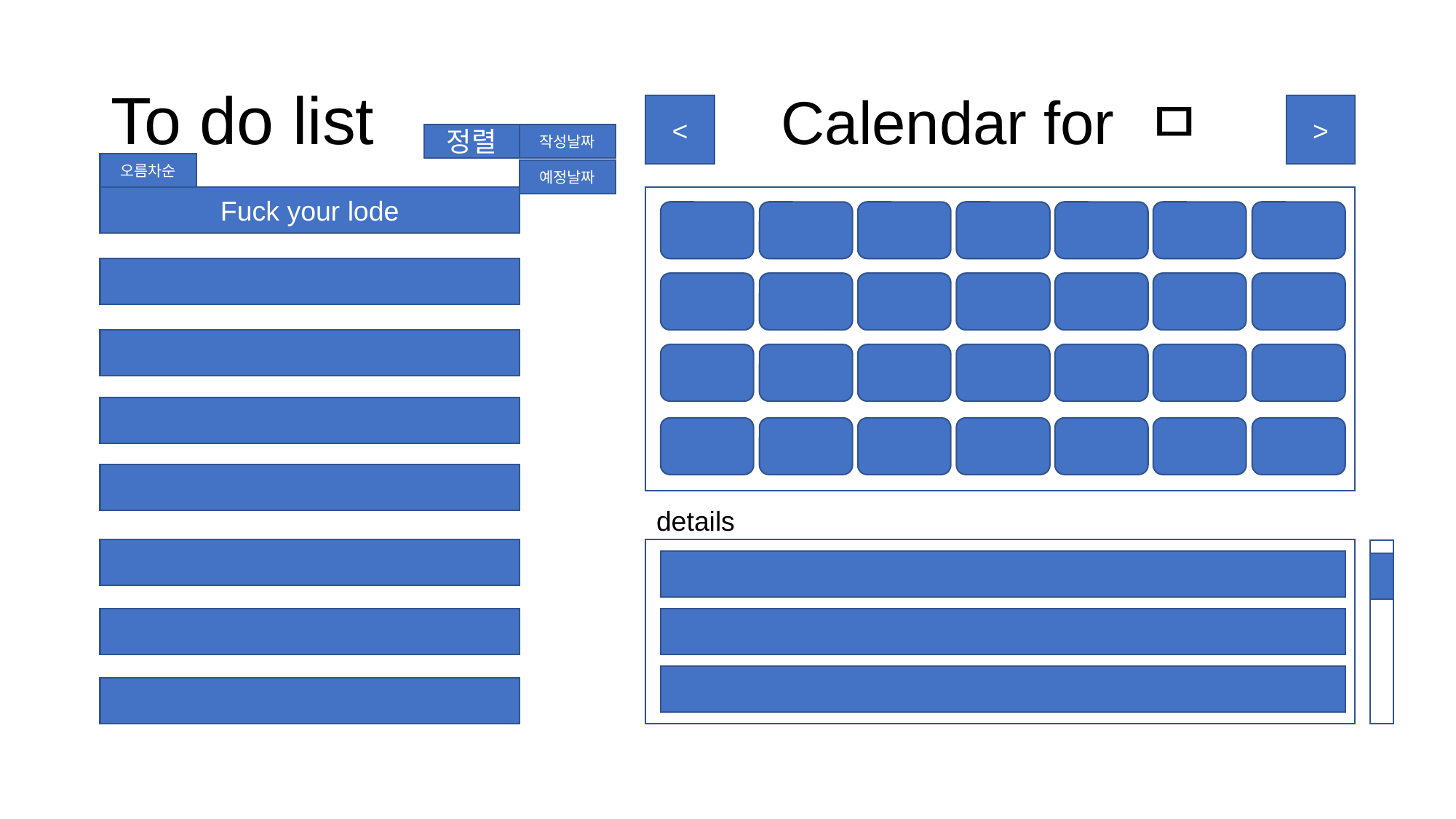

# To do list
Calendar for ㅁ
<
>
정렬
작성날짜
오름차순
예정날짜
Fuck your lode

details